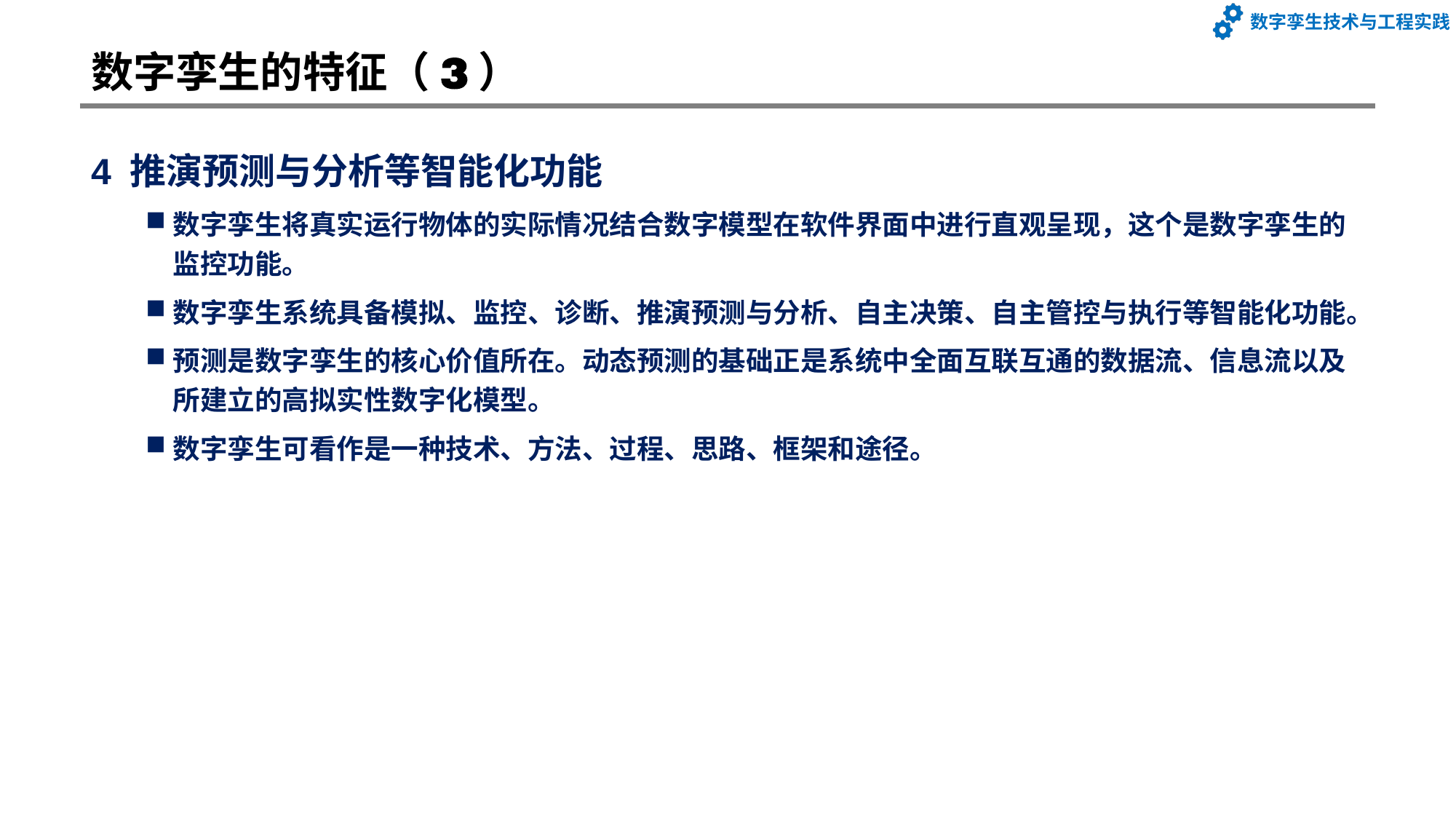

# 数字孪生的特征（3）
4 推演预测与分析等智能化功能
数字孪生将真实运行物体的实际情况结合数字模型在软件界面中进行直观呈现，这个是数字孪生的监控功能。
数字孪生系统具备模拟、监控、诊断、推演预测与分析、自主决策、自主管控与执行等智能化功能。
预测是数字孪生的核心价值所在。动态预测的基础正是系统中全面互联互通的数据流、信息流以及所建立的高拟实性数字化模型。
数字孪生可看作是一种技术、方法、过程、思路、框架和途径。